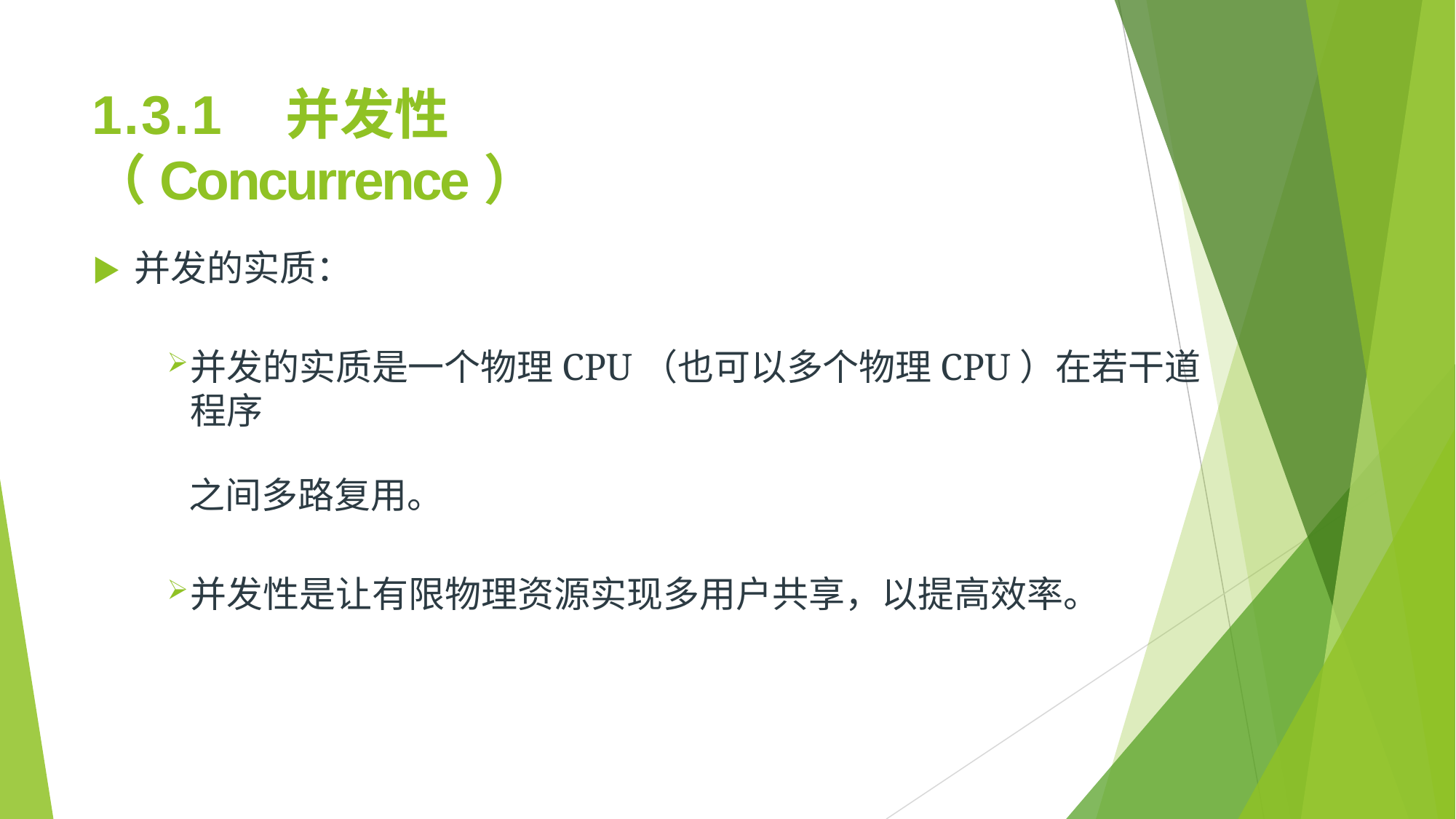

# 1.3.1	并发性（Concurrence）
▶	并发的实质：

并发的实质是一个物理CPU（也可以多个物理CPU）在若干道程序

之间多路复用。

并发性是让有限物理资源实现多用户共享，以提高效率。